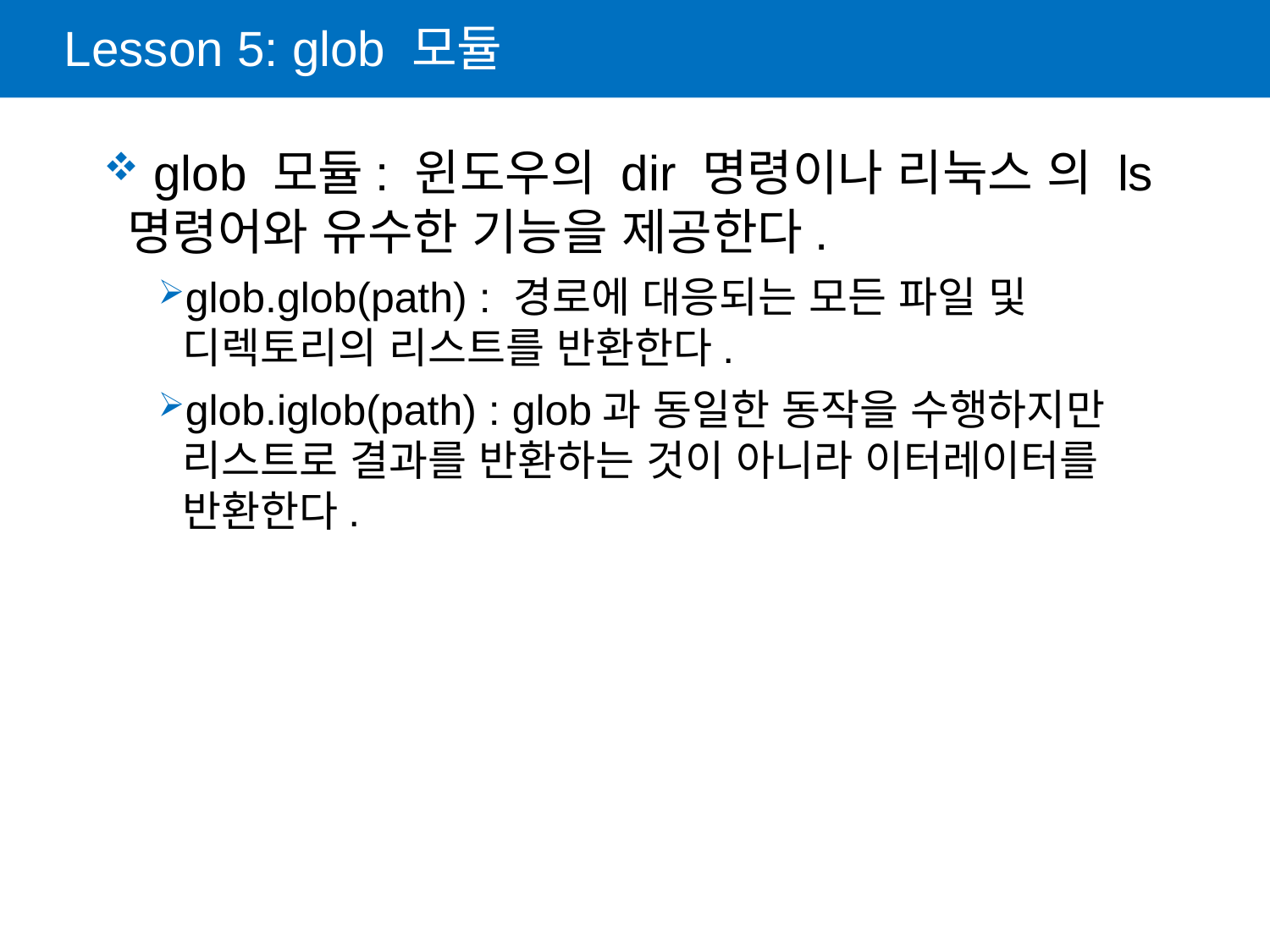

# Lesson 5: glob 모듈
 glob 모듈: 윈도우의 dir 명령이나 리눅스 의 ls 명령어와 유수한 기능을 제공한다.
glob.glob(path) : 경로에 대응되는 모든 파일 및 디렉토리의 리스트를 반환한다.
glob.iglob(path) : glob과 동일한 동작을 수행하지만 리스트로 결과를 반환하는 것이 아니라 이터레이터를 반환한다.